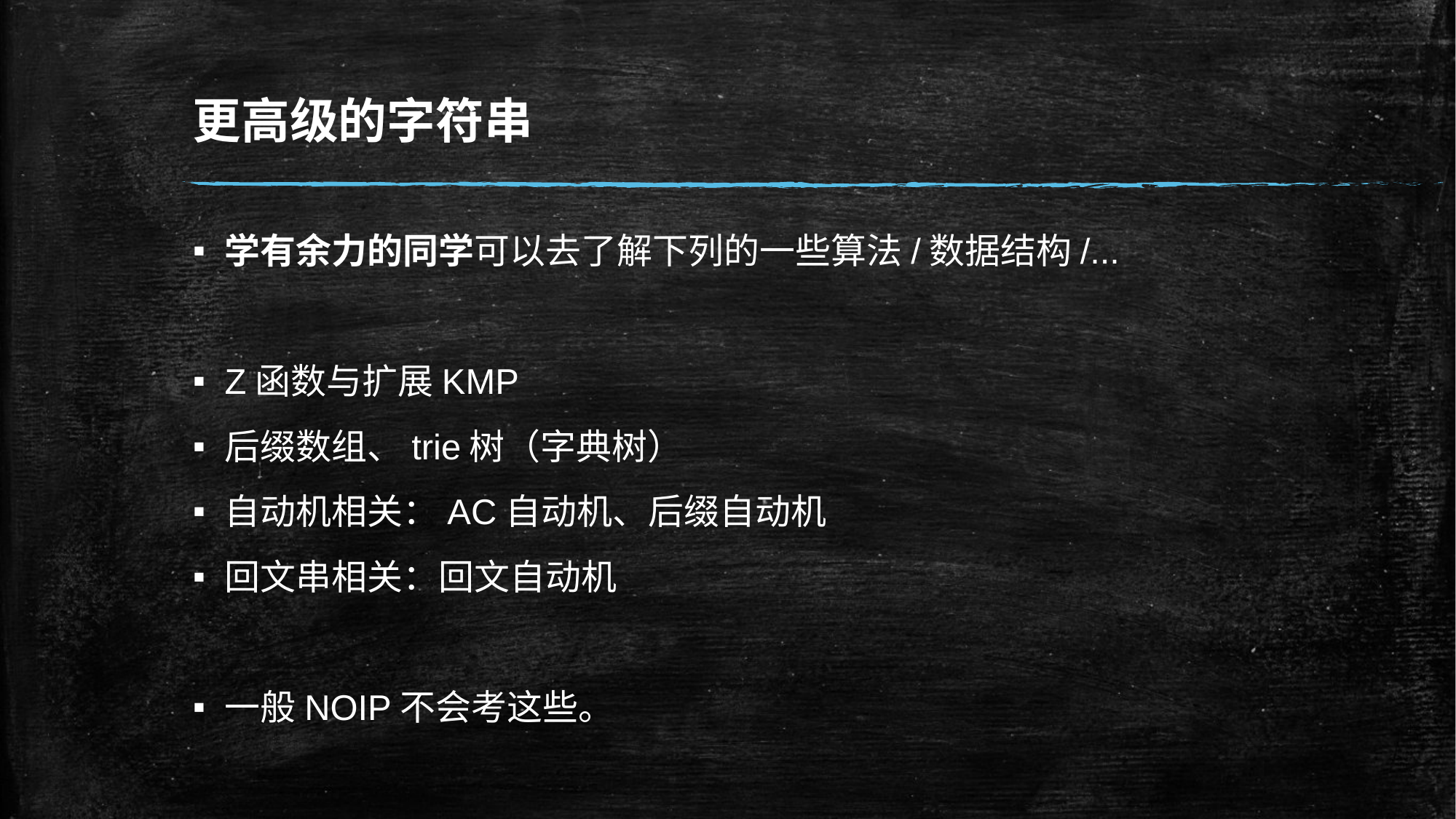

# 更高级的字符串
学有余力的同学可以去了解下列的一些算法/数据结构/...

Z函数与扩展KMP
后缀数组、trie树（字典树）
自动机相关：AC自动机、后缀自动机
回文串相关：回文自动机

一般NOIP不会考这些。